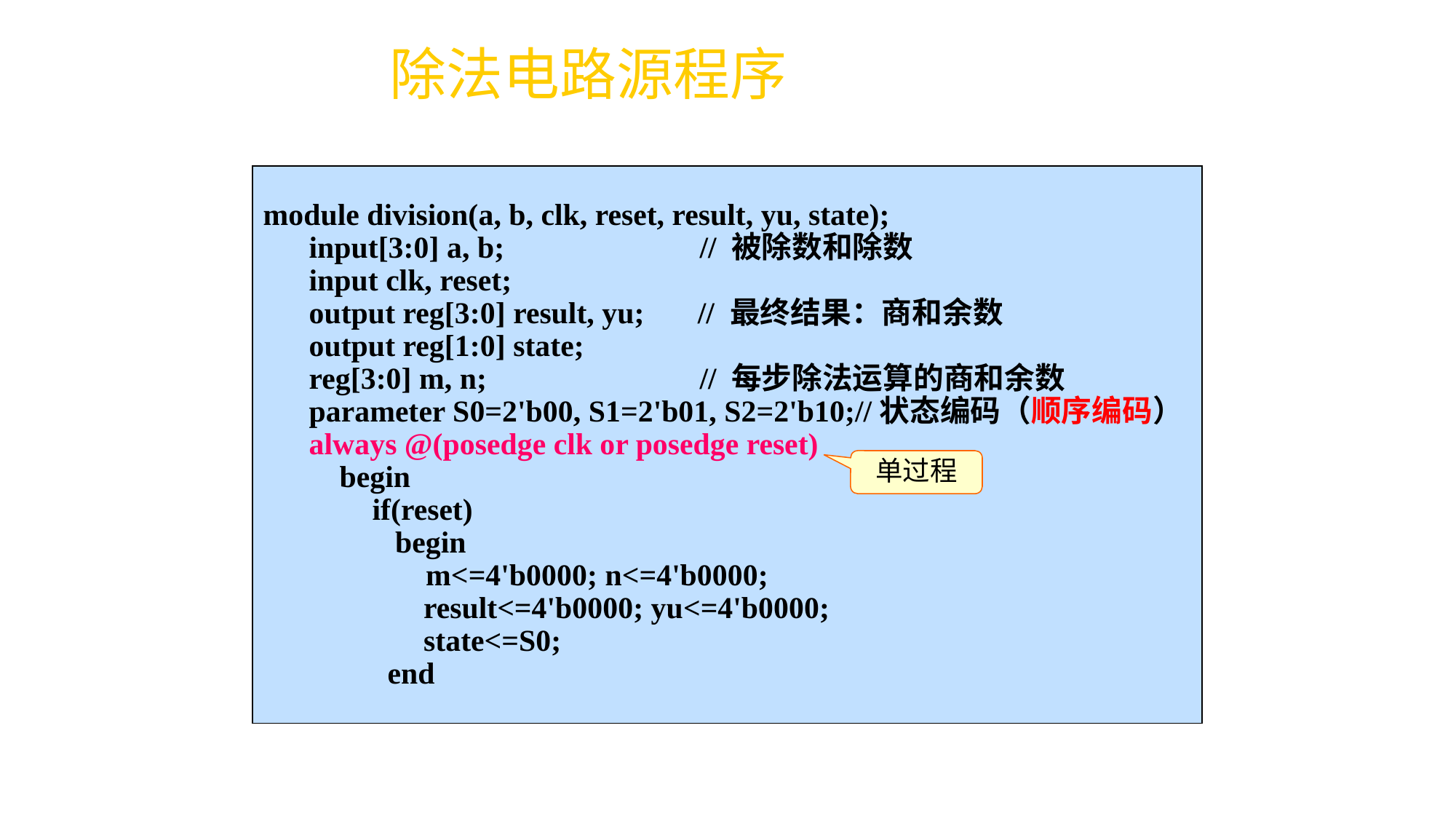

# 除法电路源程序
module division(a, b, clk, reset, result, yu, state);
      input[3:0] a, b;		// 被除数和除数
      input clk, reset;
      output reg[3:0] result, yu;       // 最终结果：商和余数
      output reg[1:0] state;
      reg[3:0] m, n;		// 每步除法运算的商和余数
      parameter S0=2'b00, S1=2'b01, S2=2'b10;//状态编码（顺序编码）
      always @(posedge clk or posedge reset)
          begin
	if(reset)
	   begin
	       m<=4'b0000; n<=4'b0000;
                     result<=4'b0000; yu<=4'b0000;
                     state<=S0;
	  end
单过程